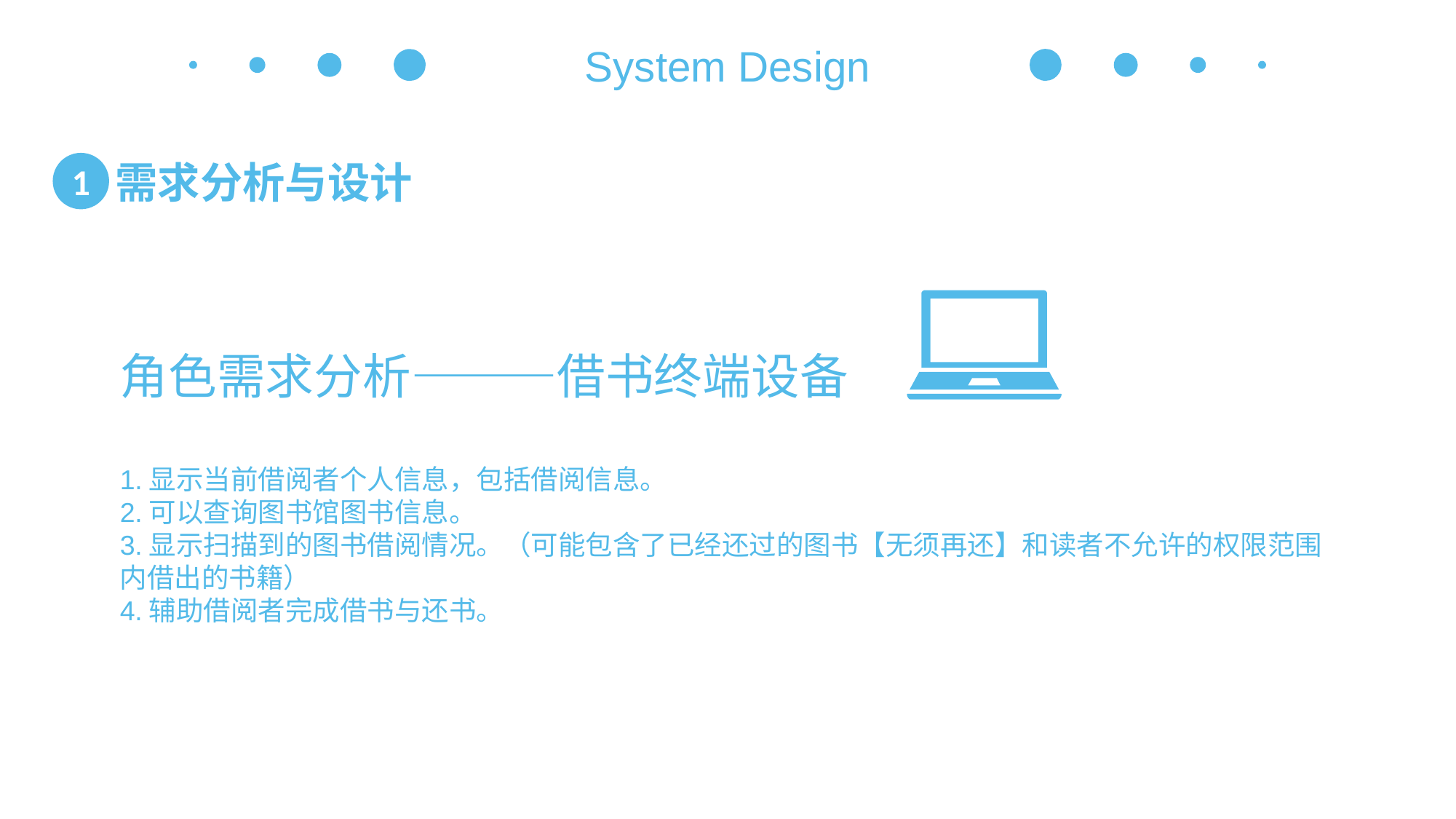

System Design

     需求分析与设计
1
角色需求分析———借书终端设备

1.显示当前借阅者个人信息，包括借阅信息。
2.可以查询图书馆图书信息。
3.显示扫描到的图书借阅情况。（可能包含了已经还过的图书【无须再还】和读者不允许的权限范围内借出的书籍）
4.辅助借阅者完成借书与还书。